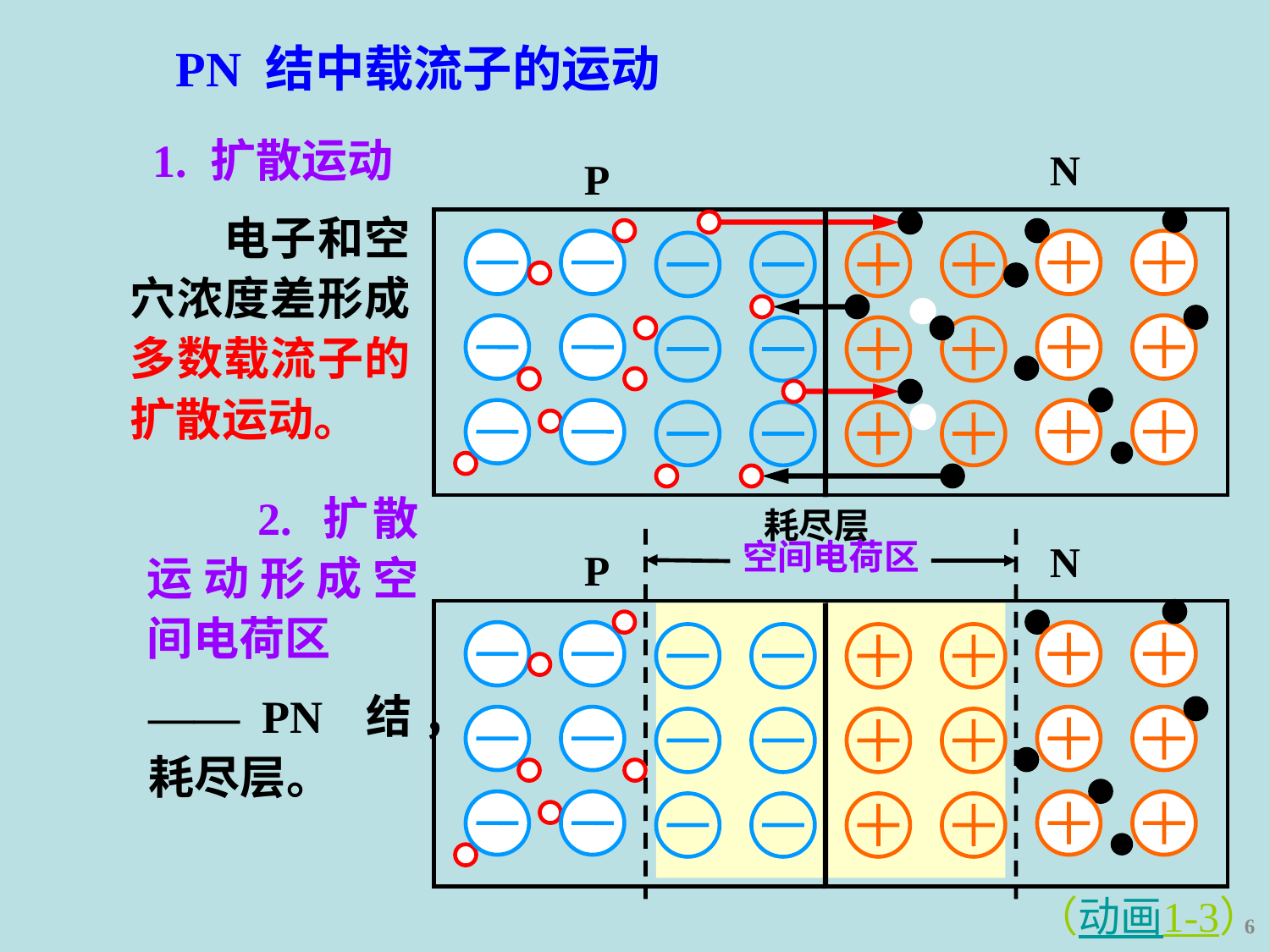

PN 结中载流子的运动
1. 扩散运动
N
P

　　电子和空穴浓度差形成多数载流子的扩散运动。

　　2. 扩散运动形成空间电荷区
耗尽层
N
P

空间电荷区

—— PN 结，耗尽层。
 （动画1-3）
6